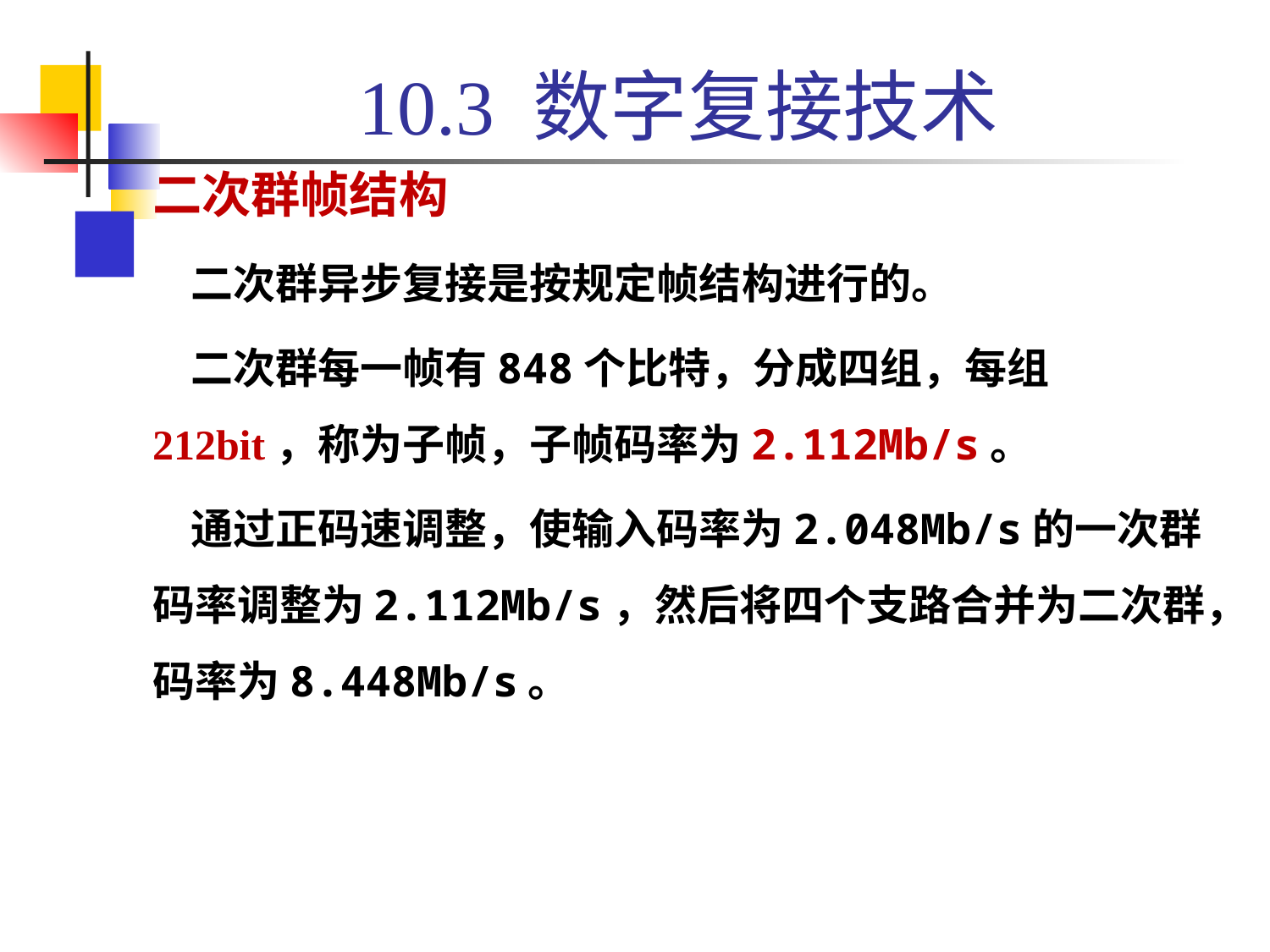

10.3 数字复接技术
二次群帧结构
   二次群异步复接是按规定帧结构进行的。
   二次群每一帧有848个比特，分成四组，每组212bit，称为子帧，子帧码率为2.112Mb/s。
   通过正码速调整，使输入码率为2.048Mb/s的一次群码率调整为2.112Mb/s，然后将四个支路合并为二次群，码率为8.448Mb/s。